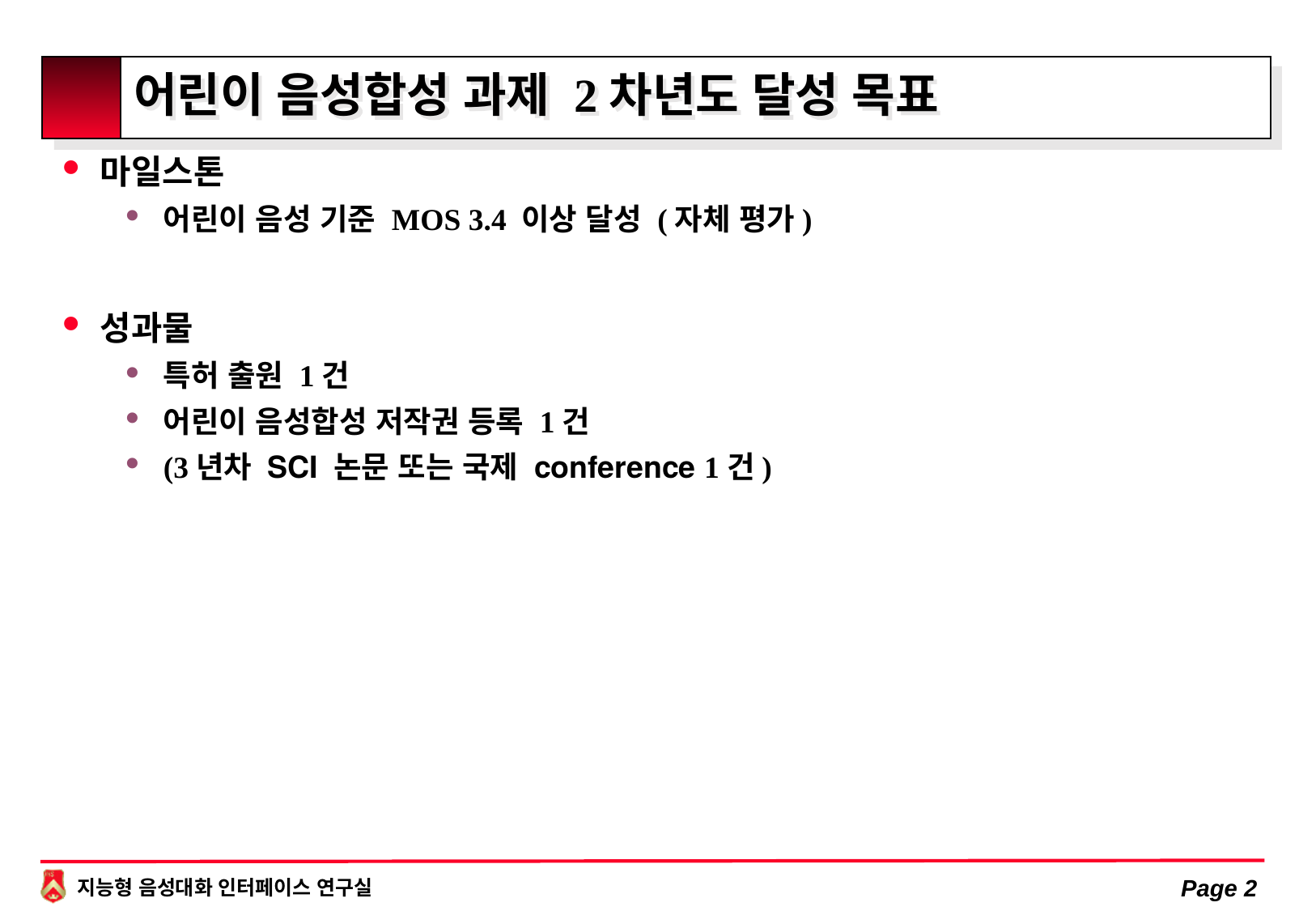

# 어린이 음성합성 과제 2차년도 달성 목표
마일스톤
어린이 음성 기준 MOS 3.4 이상 달성 (자체 평가)

성과물
특허 출원 1건
어린이 음성합성 저작권 등록 1건
(3년차 SCI 논문 또는 국제 conference 1건)

Page 2